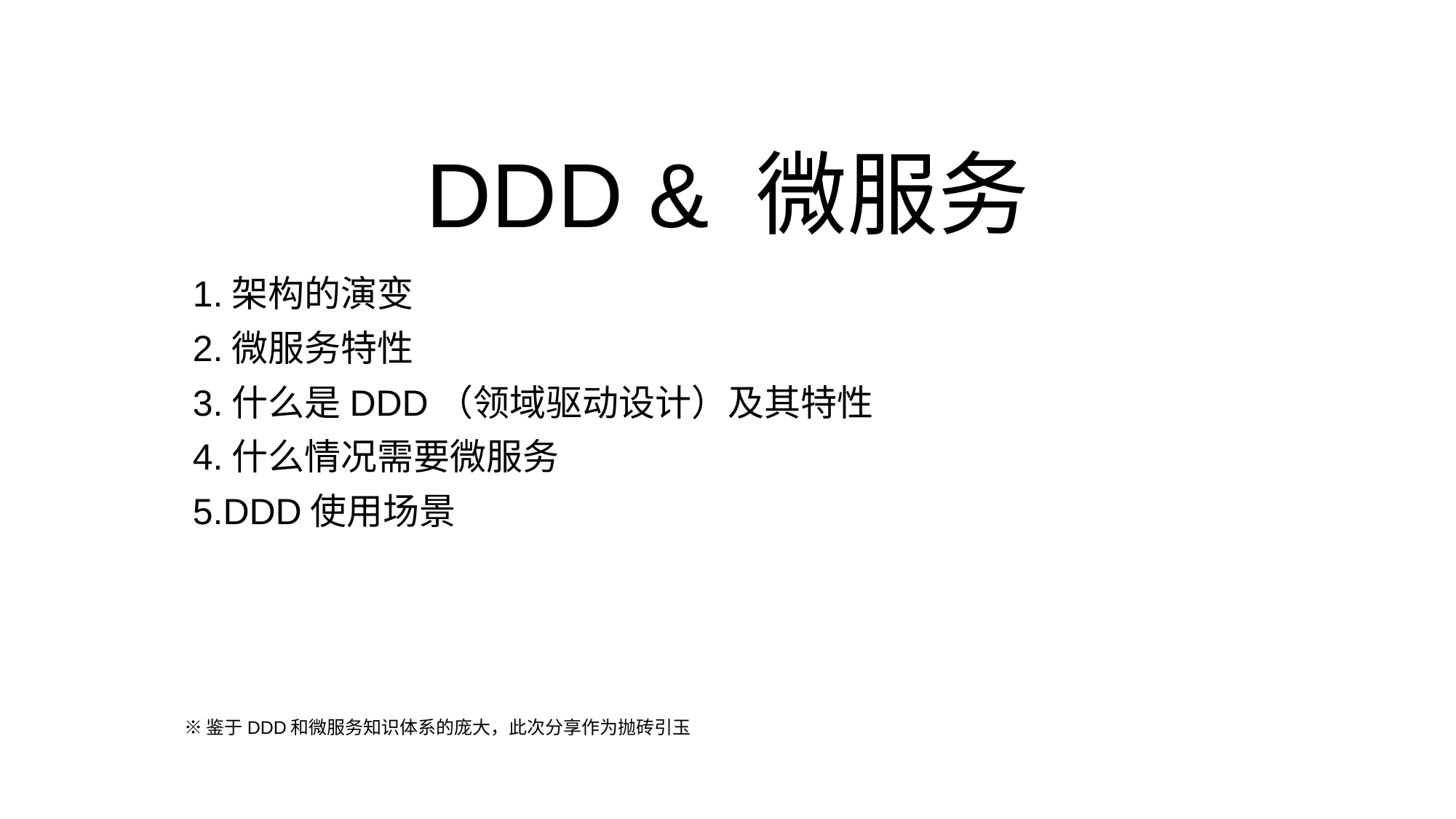

# DDD & 微服务
1.架构的演变
2.微服务特性
3.什么是DDD（领域驱动设计）及其特性
4.什么情况需要微服务
5.DDD使用场景
※鉴于DDD和微服务知识体系的庞大，此次分享作为抛砖引玉